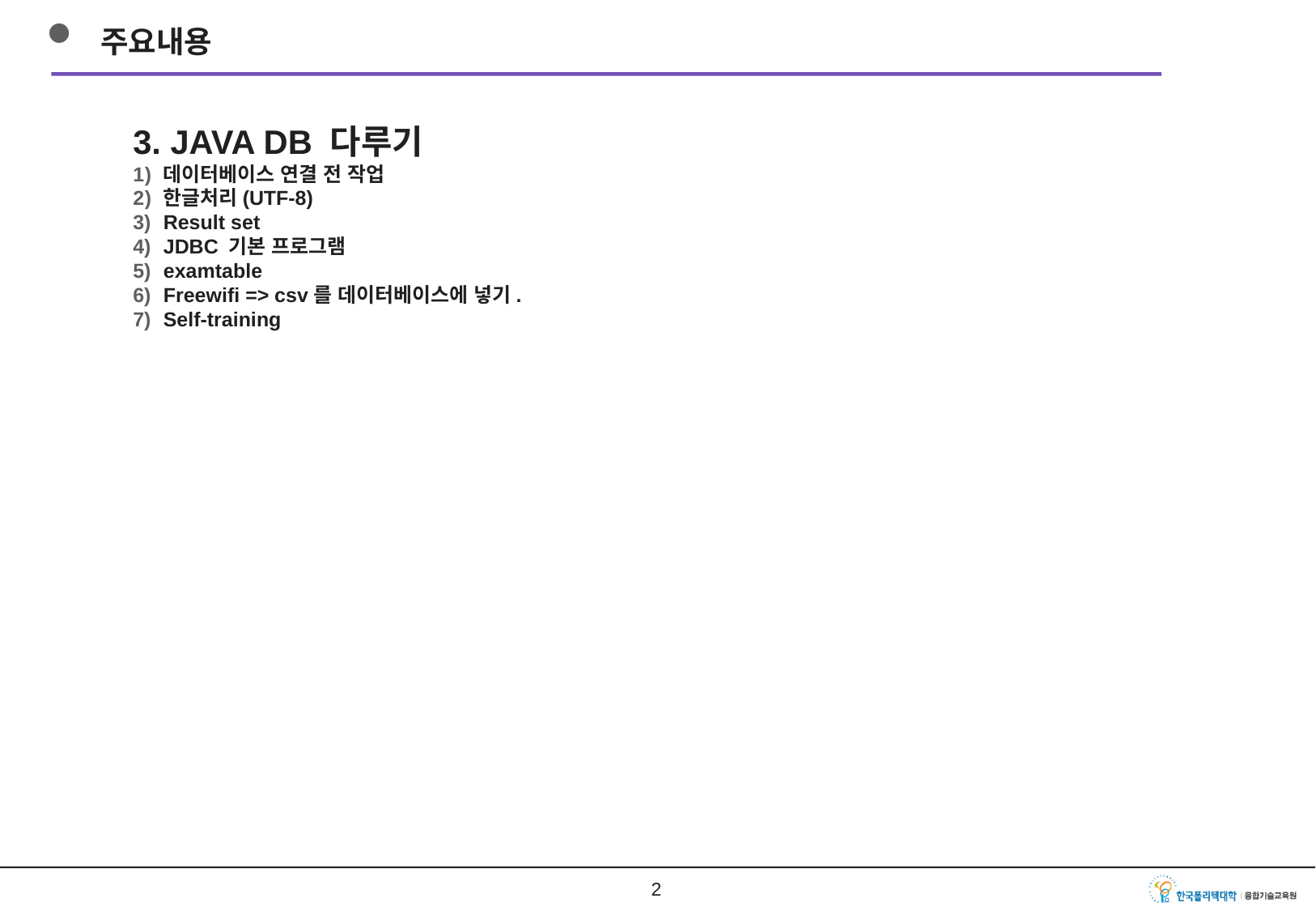

주요내용
3. JAVA DB 다루기
데이터베이스 연결 전 작업
한글처리(UTF-8)
Result set
JDBC 기본 프로그램
examtable
Freewifi => csv를 데이터베이스에 넣기.
Self-training

2